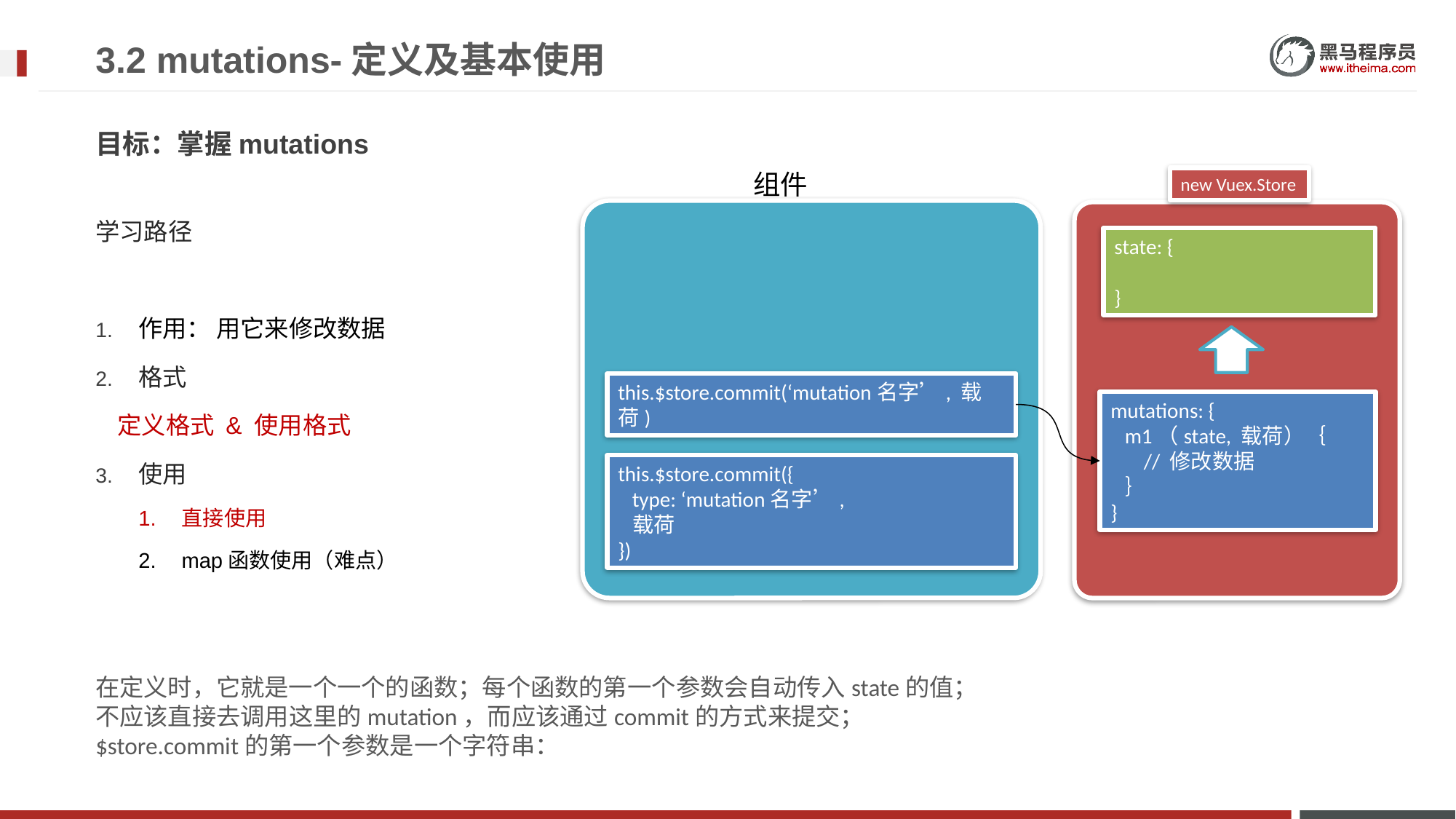

# 3.2 mutations-定义及基本使用
目标：掌握mutations
组件
new Vuex.Store
学习路径

作用： 用它来修改数据
格式
   定义格式 & 使用格式
使用
直接使用
map函数使用（难点）

state: {

}

this.$store.commit(‘mutation名字’, 载荷)
mutations: {
   m1（state, 载荷）｛
       // 修改数据
  ｝
}
this.$store.commit({
   type: ‘mutation名字’,
  载荷
})
在定义时，它就是一个一个的函数；每个函数的第一个参数会自动传入state的值；
不应该直接去调用这里的mutation，而应该通过commit的方式来提交；
$store.commit的第一个参数是一个字符串：